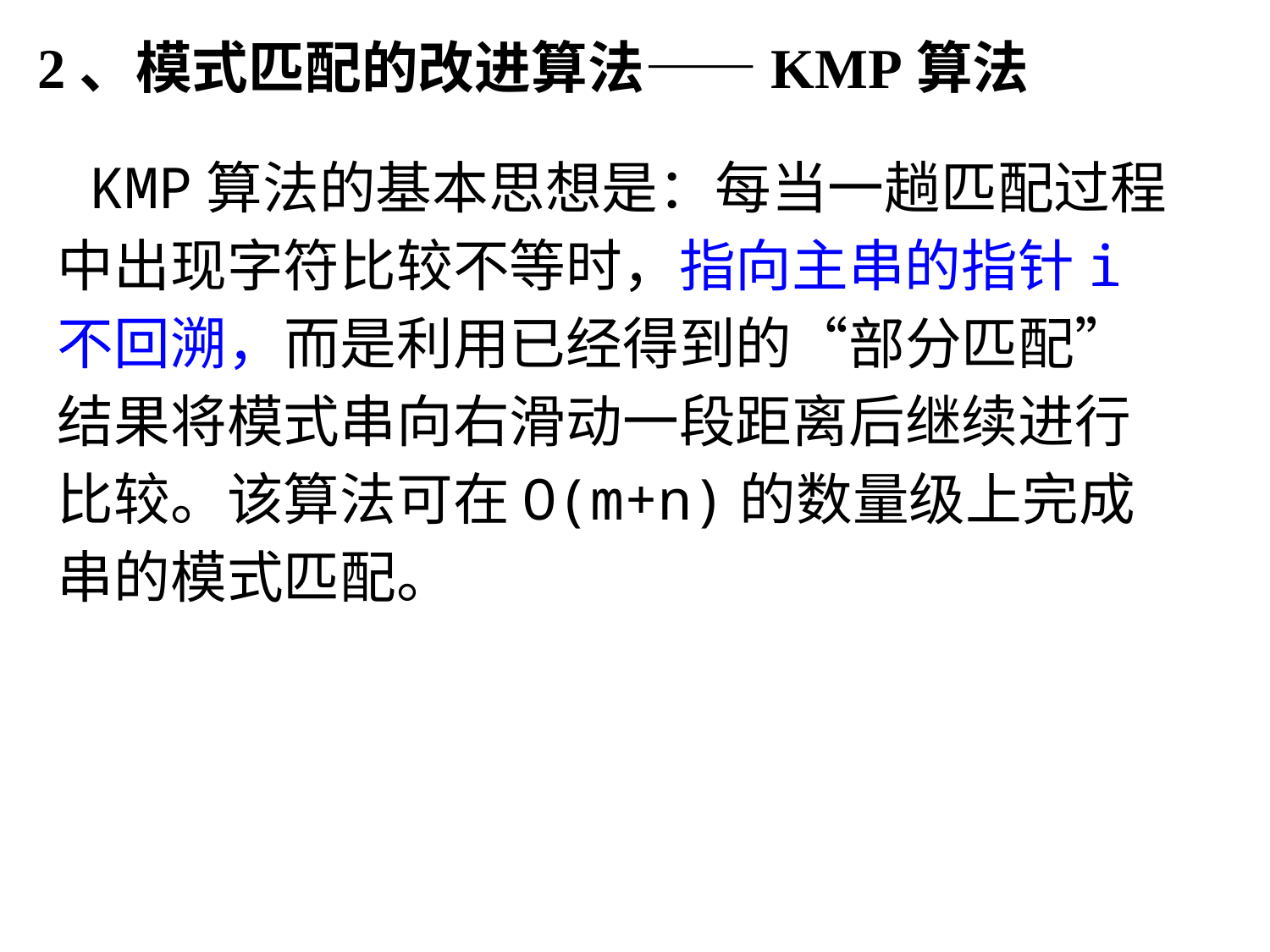

2、模式匹配的改进算法——KMP算法
 KMP算法的基本思想是：每当一趟匹配过程中出现字符比较不等时，指向主串的指针i不回溯，而是利用已经得到的“部分匹配”结果将模式串向右滑动一段距离后继续进行比较。该算法可在O(m+n)的数量级上完成串的模式匹配。